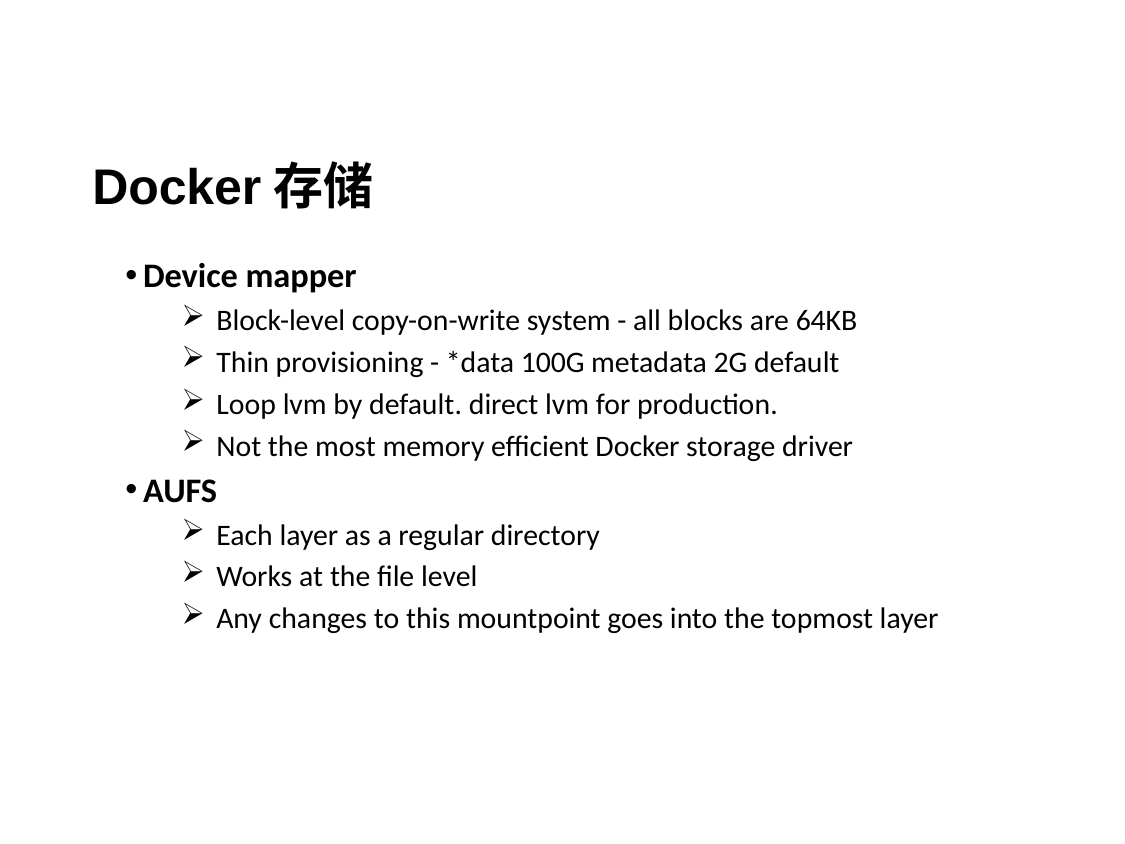

# Docker存储
Device mapper
 Block-level copy-on-write system - all blocks are 64KB
 Thin provisioning - *data 100G metadata 2G default
 Loop lvm by default. direct lvm for production.
 Not the most memory efficient Docker storage driver
AUFS
 Each layer as a regular directory
 Works at the file level
 Any changes to this mountpoint goes into the topmost layer